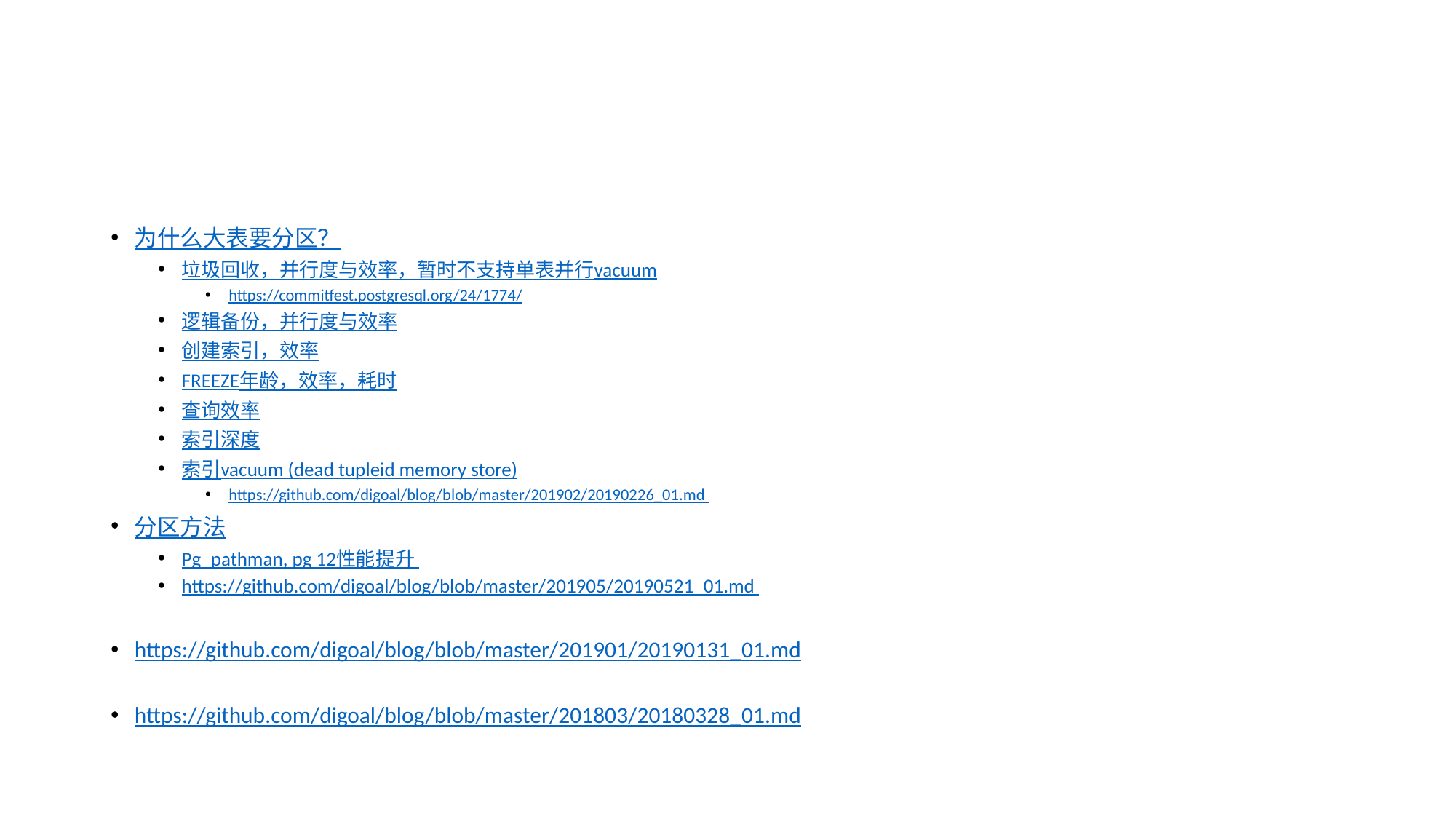

#
为什么大表要分区？
垃圾回收，并行度与效率，暂时不支持单表并行vacuum
https://commitfest.postgresql.org/24/1774/
逻辑备份，并行度与效率
创建索引，效率
FREEZE年龄，效率，耗时
查询效率
索引深度
索引vacuum (dead tupleid memory store)
https://github.com/digoal/blog/blob/master/201902/20190226_01.md
分区方法
Pg_pathman, pg 12性能提升
https://github.com/digoal/blog/blob/master/201905/20190521_01.md

https://github.com/digoal/blog/blob/master/201901/20190131_01.md

https://github.com/digoal/blog/blob/master/201803/20180328_01.md